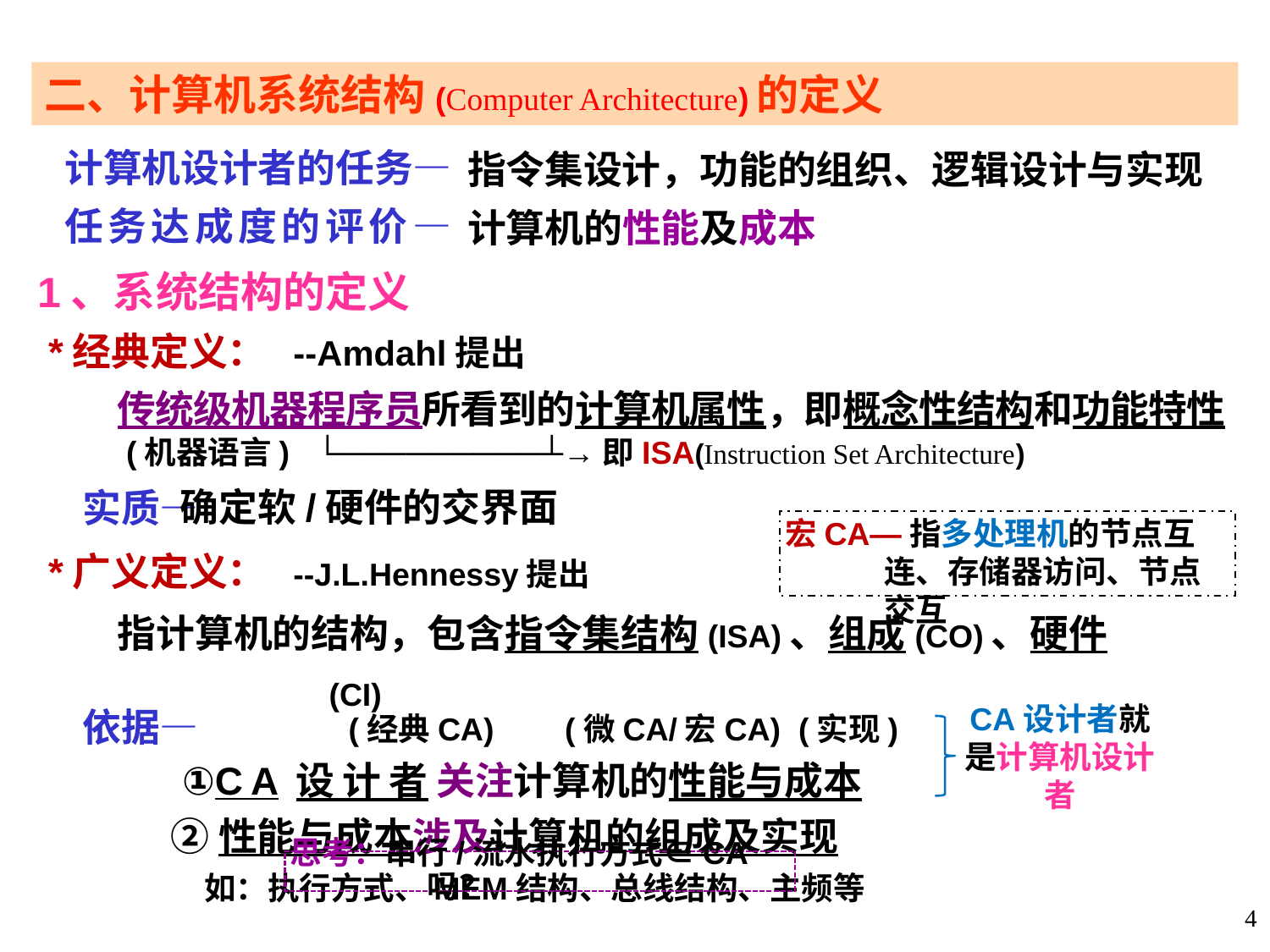

二、计算机系统结构(Computer Architecture)的定义
  计算机设计者的任务—
  任务达成度的评价—
指令集设计，功能的组织、逻辑设计与实现
计算机的性能及成本
1、系统结构的定义
 *经典定义：  --Amdahl提出

    实质—
 *广义定义：  --J.L.Hennessy提出

    依据—
传统级机器程序员所看到的计算机属性，即概念性结构和功能特性
 (机器语言)   └─────────┴→即ISA(Instruction Set Architecture)
      确定软/硬件的交界面
宏CA—指多处理机的节点互连、存储器访问、节点交互
指计算机的结构，包含指令集结构(ISA)、组成(CO)、硬件(CI)
                          (经典CA)        (微CA/宏CA)  (实现)
      ①CA设计者关注计算机的性能与成本
      ②性能与成本涉及计算机的组成及实现
           如：执行方式、MEM结构、总线结构、主频等
CA设计者就是计算机设计者

思考：串行/流水执行方式∈CA吗？

4